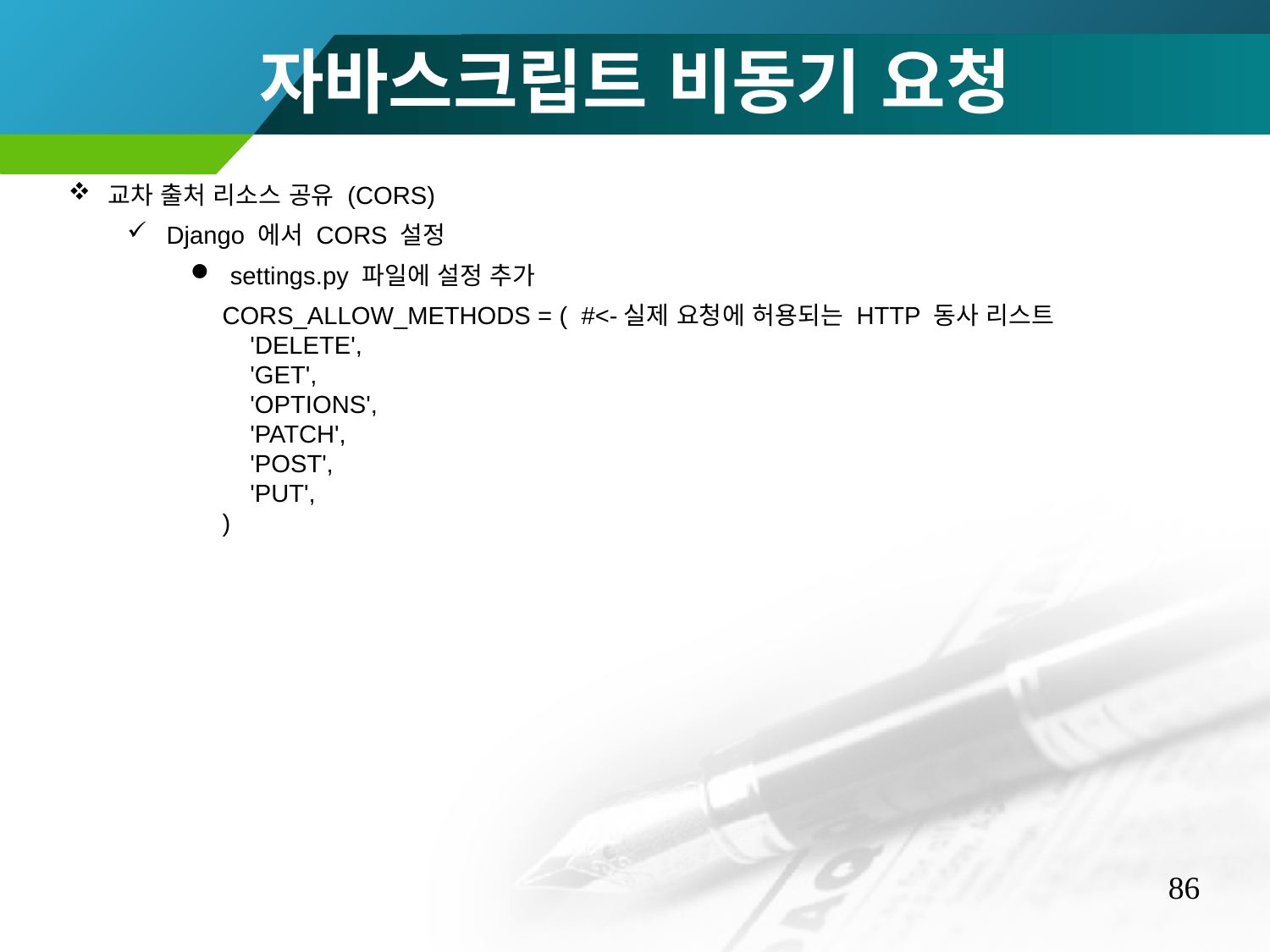

자바스크립트 비동기 요청
교차 출처 리소스 공유 (CORS)
Django 에서 CORS 설정
settings.py 파일에 설정 추가
CORS_ALLOW_METHODS = (  #<-실제 요청에 허용되는 HTTP 동사 리스트
    'DELETE',
    'GET',
    'OPTIONS',
    'PATCH',
    'POST',
    'PUT',
)

86